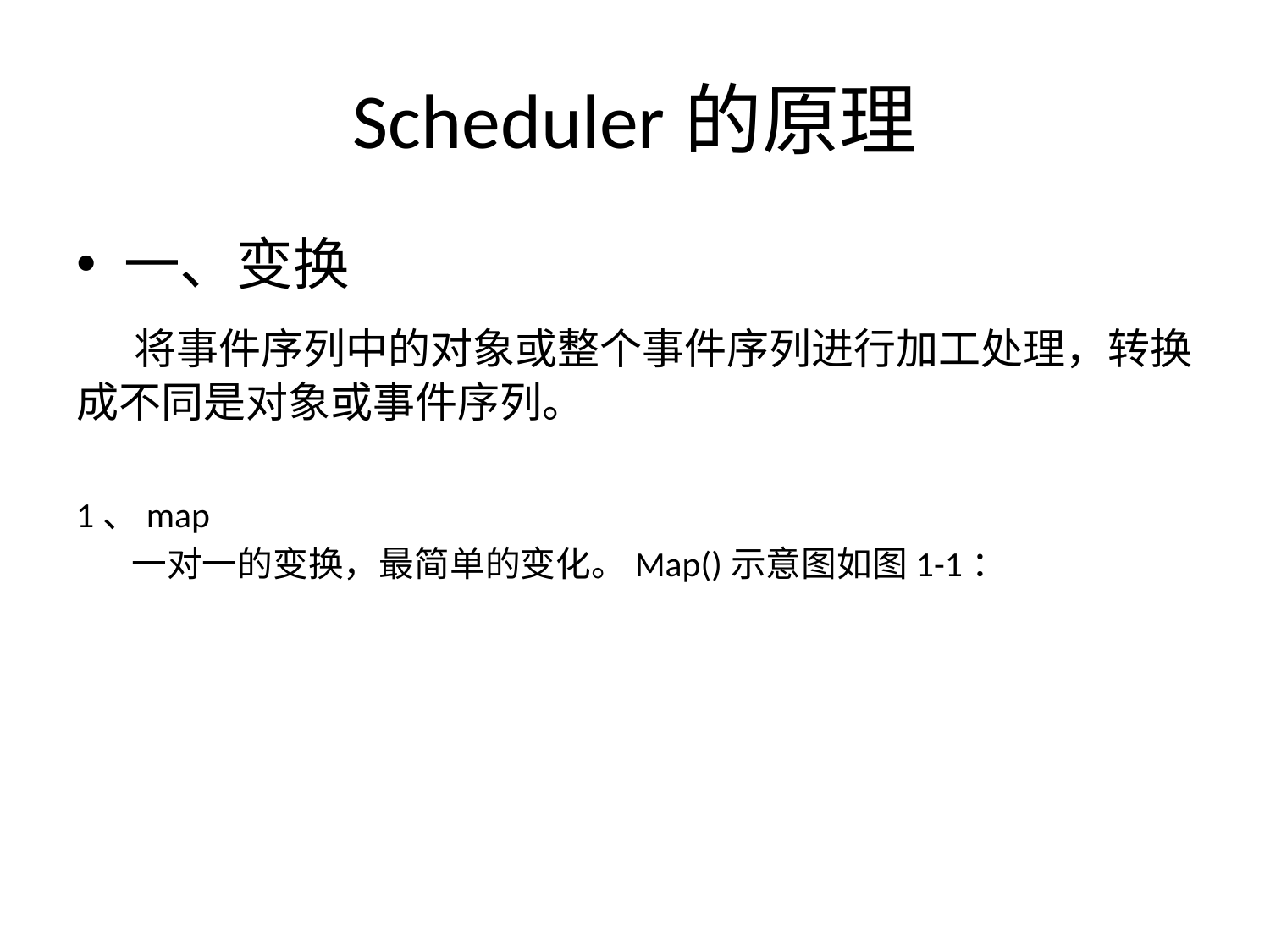

# Scheduler的原理
一、变换
    将事件序列中的对象或整个事件序列进行加工处理，转换成不同是对象或事件序列。

1、map
      一对一的变换，最简单的变化。Map()示意图如图1-1：